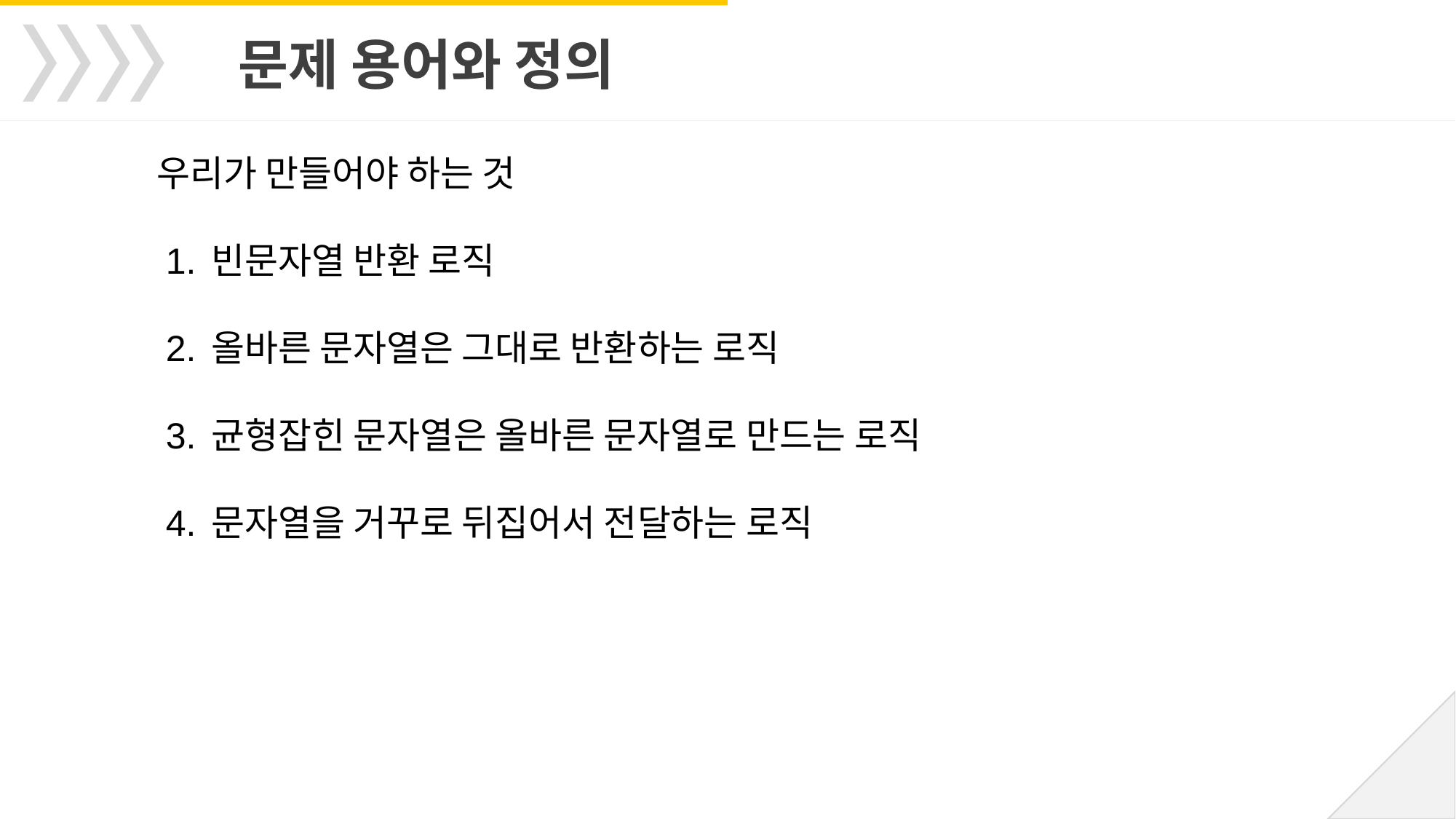

문제 용어와 정의

우리가 만들어야 하는 것

빈문자열 반환 로직

올바른 문자열은 그대로 반환하는 로직

균형잡힌 문자열은 올바른 문자열로 만드는 로직

문자열을 거꾸로 뒤집어서 전달하는 로직